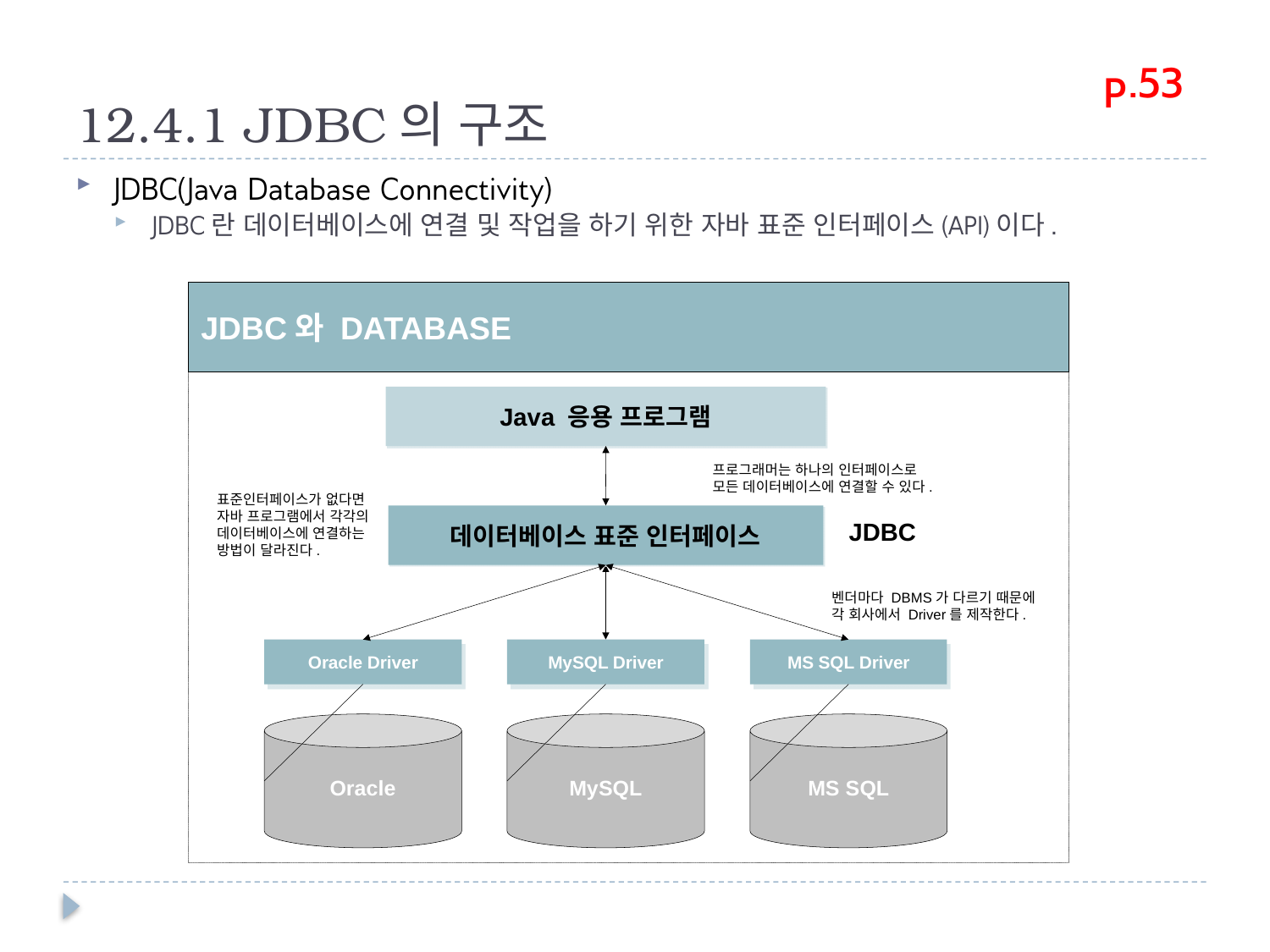

# 12.4.1 JDBC의 구조
p.53
JDBC(Java Database Connectivity)
JDBC란 데이터베이스에 연결 및 작업을 하기 위한 자바 표준 인터페이스(API)이다.
JDBC와 DATABASE

Java 응용 프로그램
프로그래머는 하나의 인터페이스로
모든 데이터베이스에 연결할 수 있다.
표준인터페이스가 없다면
자바 프로그램에서 각각의
데이터베이스에 연결하는
방법이 달라진다.
데이터베이스 표준 인터페이스
JDBC
벤더마다 DBMS가 다르기 때문에
각 회사에서 Driver를 제작한다.
Oracle Driver
MySQL Driver
MS SQL Driver
Oracle
MySQL
MS SQL